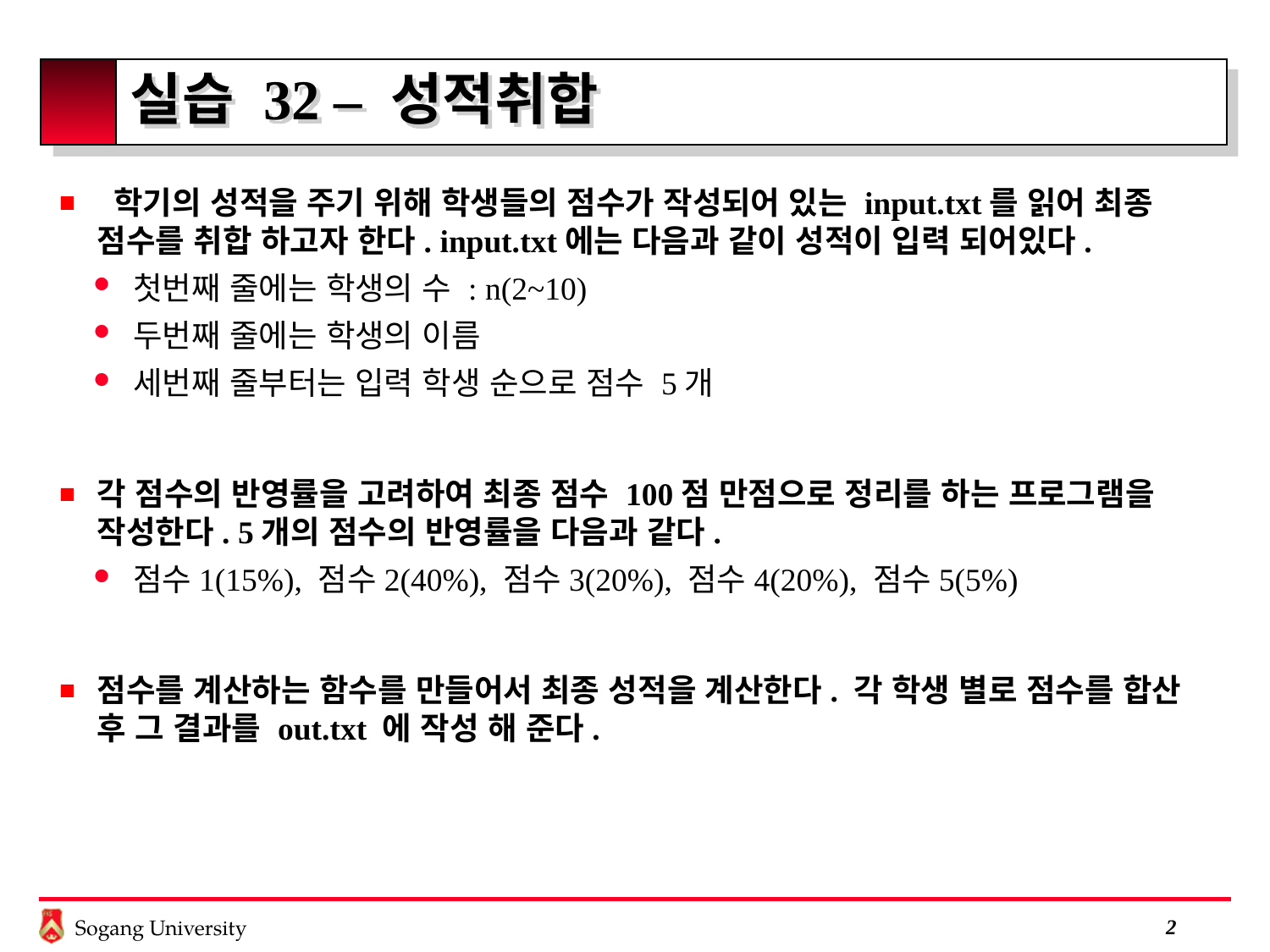

# 실습 32 – 성적취합
 학기의 성적을 주기 위해 학생들의 점수가 작성되어 있는 input.txt를 읽어 최종 점수를 취합 하고자 한다. input.txt에는 다음과 같이 성적이 입력 되어있다.
첫번째 줄에는 학생의 수 : n(2~10)
두번째 줄에는 학생의 이름
세번째 줄부터는 입력 학생 순으로 점수 5개

각 점수의 반영률을 고려하여 최종 점수 100점 만점으로 정리를 하는 프로그램을 작성한다. 5개의 점수의 반영률을 다음과 같다.
점수1(15%), 점수2(40%), 점수3(20%), 점수4(20%), 점수5(5%)

점수를 계산하는 함수를 만들어서 최종 성적을 계산한다. 각 학생 별로 점수를 합산 후 그 결과를 out.txt 에 작성 해 준다.
 2